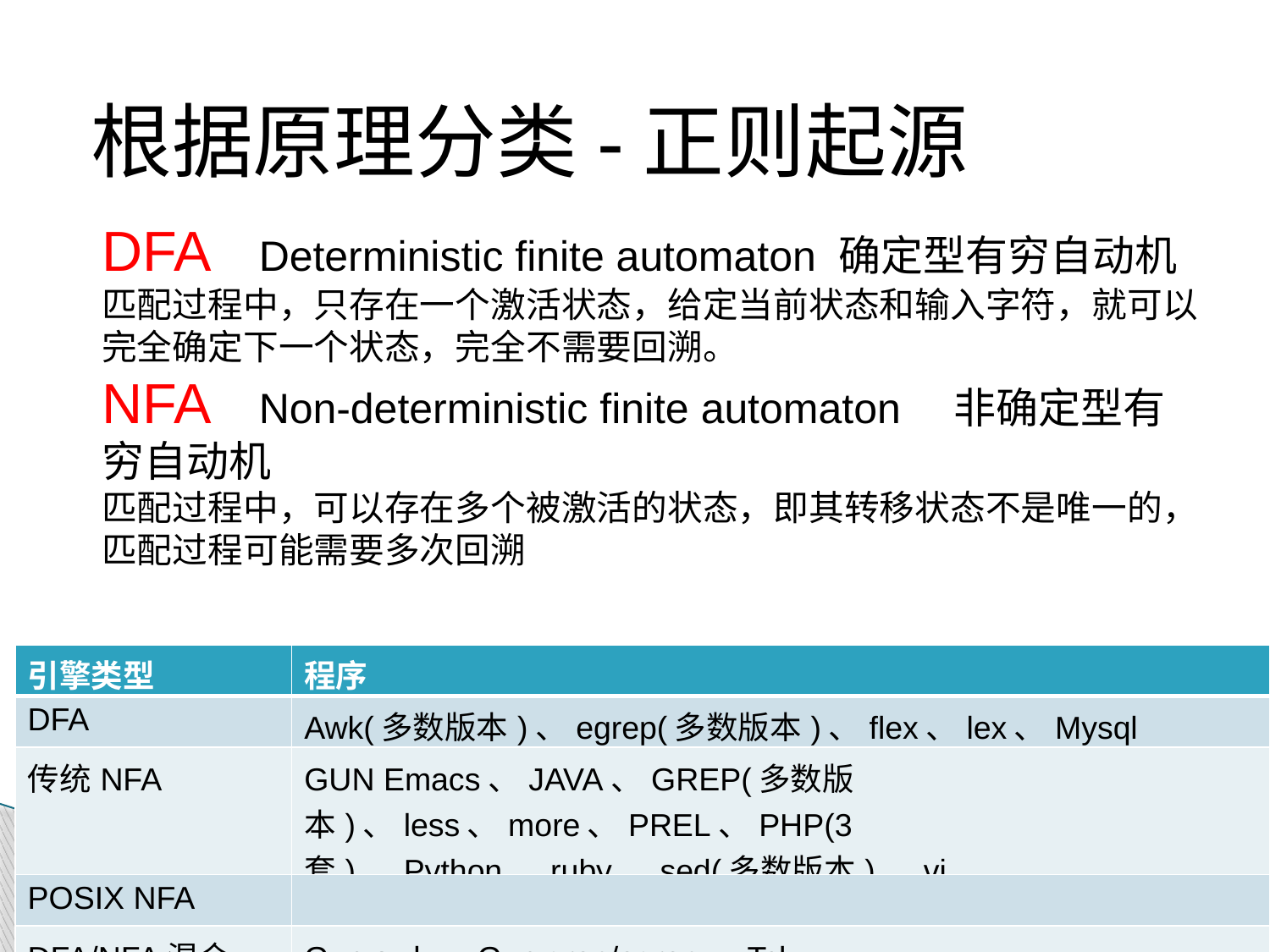

根据原理分类-正则起源

DFA    Deterministic finite automaton 确定型有穷自动机
匹配过程中，只存在一个激活状态，给定当前状态和输入字符，就可以完全确定下一个状态，完全不需要回溯。
NFA    Non-deterministic finite automaton　非确定型有穷自动机
匹配过程中，可以存在多个被激活的状态，即其转移状态不是唯一的，匹配过程可能需要多次回溯

| 引擎类型 | 程序 |
| --- | --- |
| DFA | Awk(多数版本)、egrep(多数版本)、flex、lex、Mysql |
| 传统NFA | GUN Emacs、JAVA、GREP(多数版本)、less、more、PREL、PHP(3套)、Python、ruby、sed(多数版本)、vi |
| POSIX NFA |  |
| DFA/NFA混合 | Gun awk、Gun grep/egrep、Tcl |